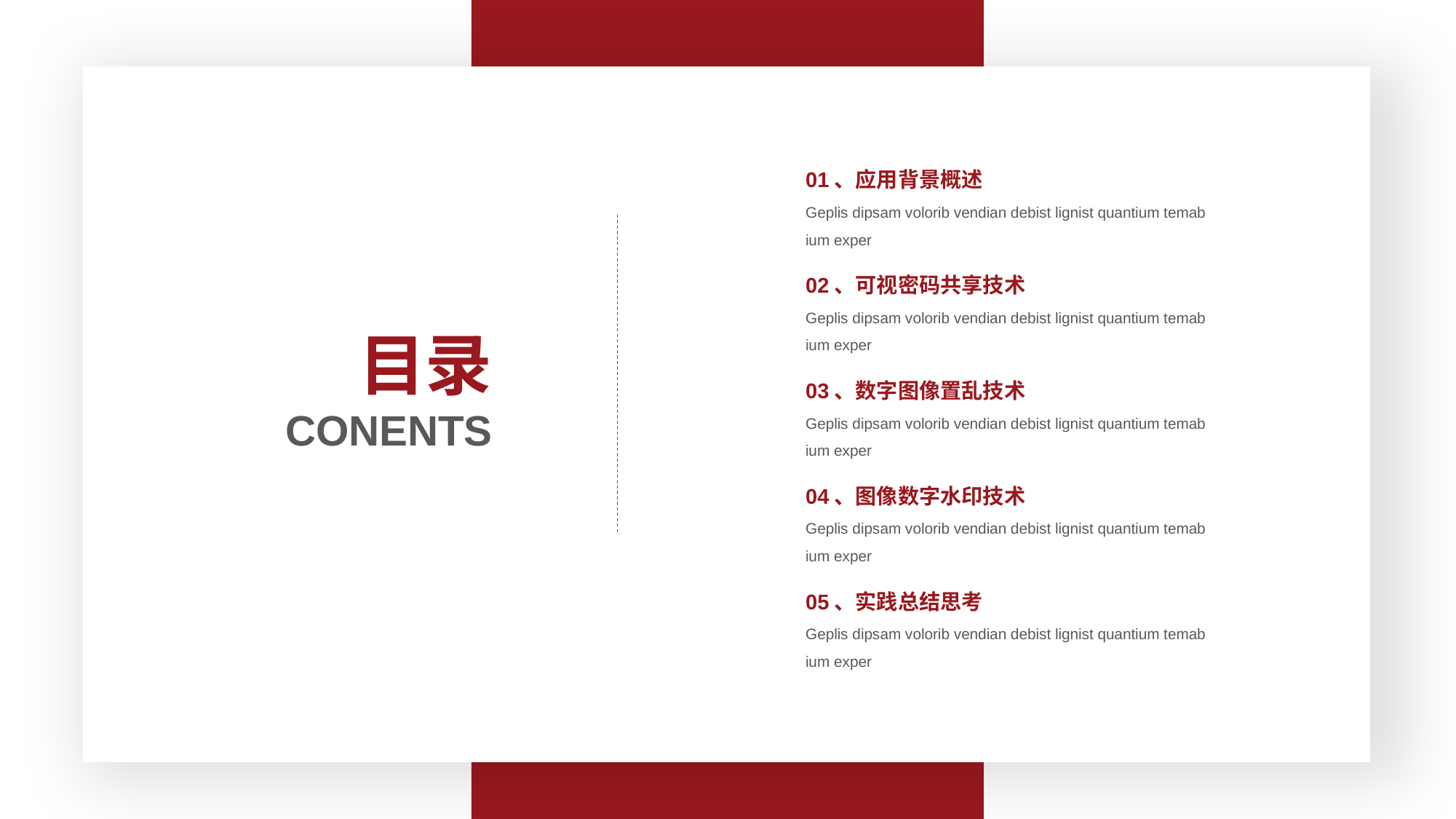

01、应用背景概述
Geplis dipsam volorib vendian debist lignist quantium temab ium exper
02、可视密码共享技术
Geplis dipsam volorib vendian debist lignist quantium temab ium exper
目录
CONENTS
03、数字图像置乱技术
Geplis dipsam volorib vendian debist lignist quantium temab ium exper
04、图像数字水印技术
Geplis dipsam volorib vendian debist lignist quantium temab ium exper
05、实践总结思考
Geplis dipsam volorib vendian debist lignist quantium temab ium exper